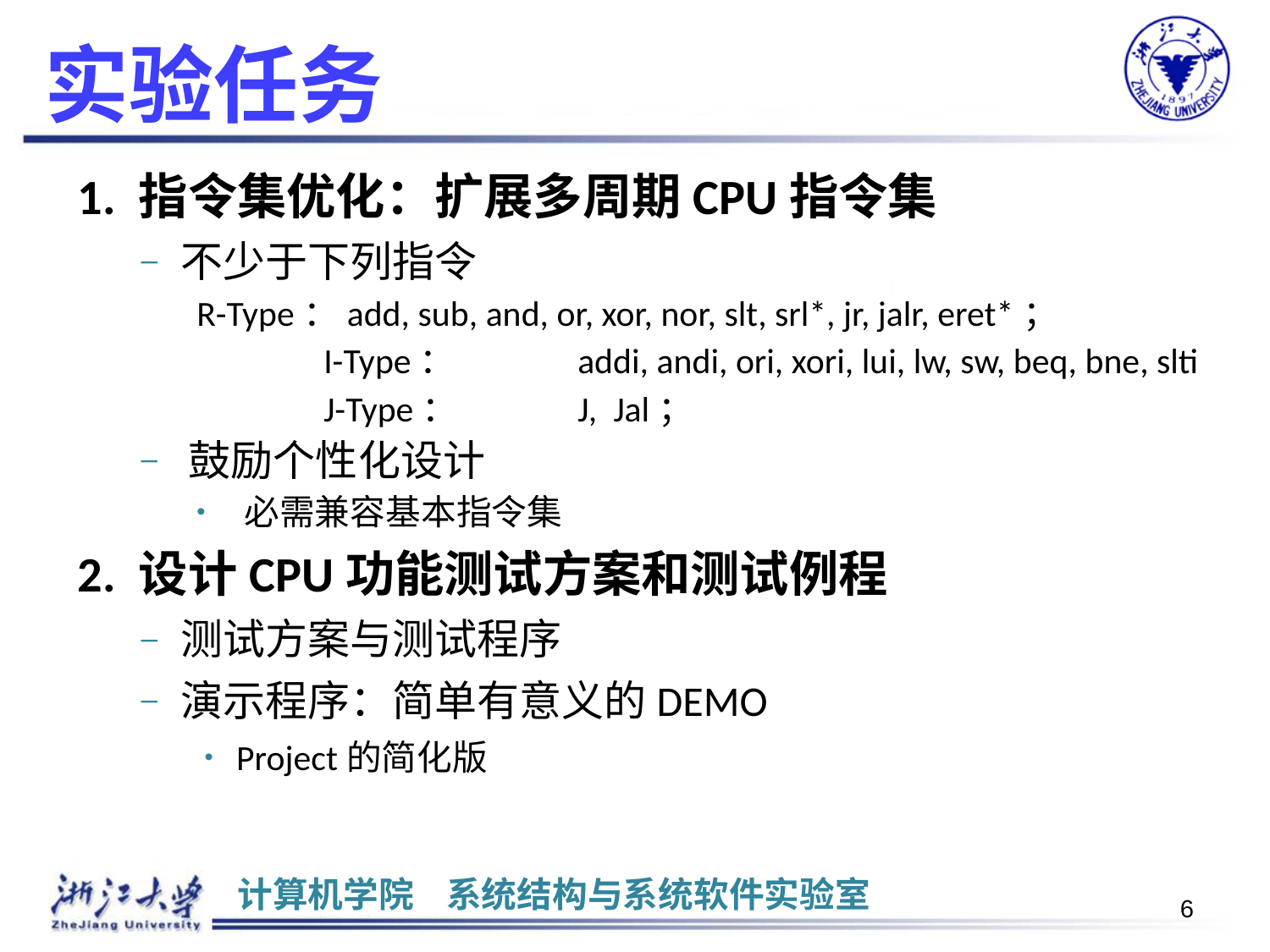

# 实验任务
1. 指令集优化：扩展多周期CPU指令集
不少于下列指令
R-Type：add, sub, and, or, xor, nor, slt, srl*, jr, jalr, eret*；
	I-Type：	addi, andi, ori, xori, lui, lw, sw, beq, bne, slti
	J-Type：	J,  Jal；
鼓励个性化设计
必需兼容基本指令集
2. 设计CPU功能测试方案和测试例程
测试方案与测试程序
演示程序：简单有意义的DEMO
Project的简化版
6